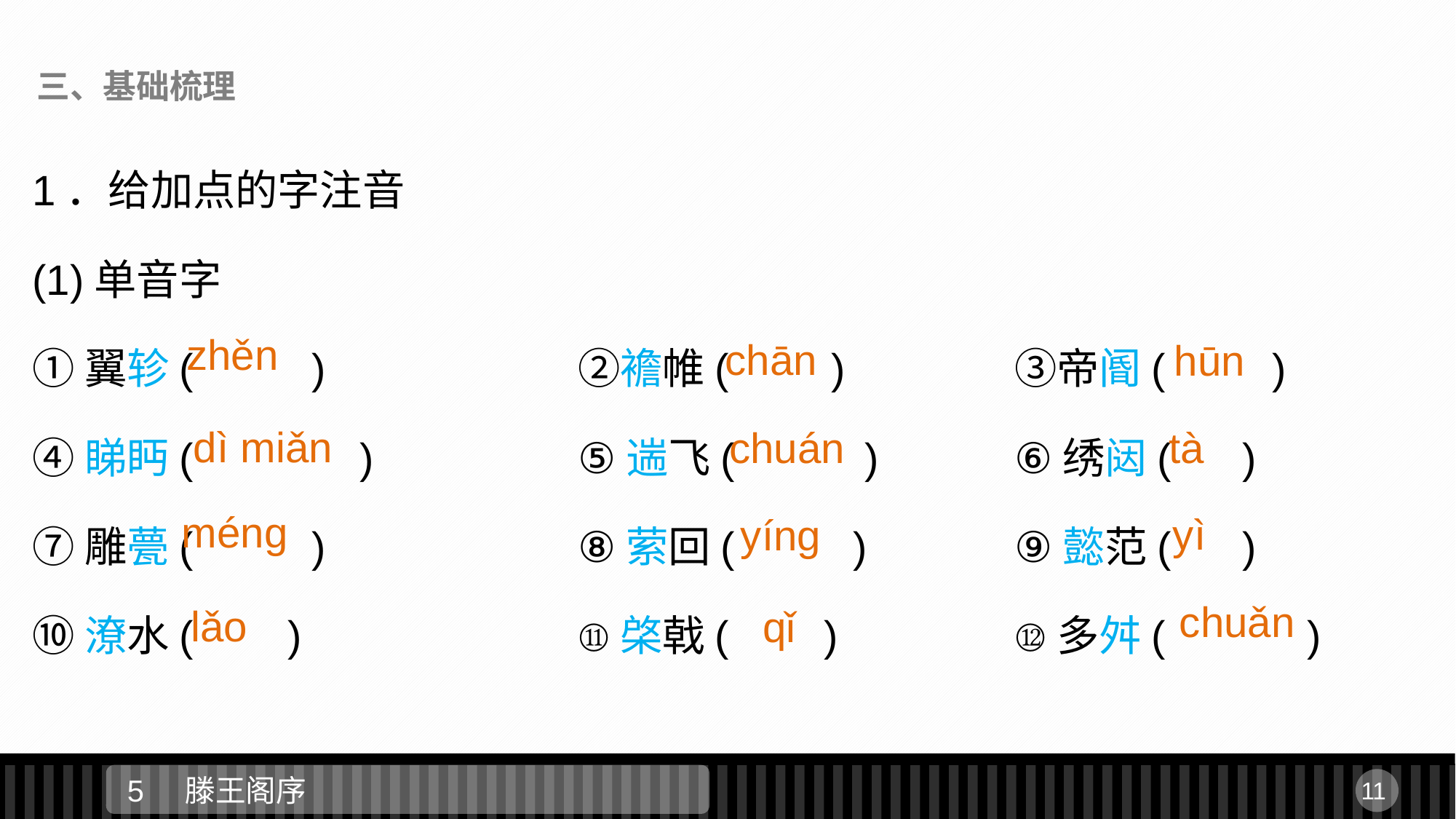

三、基础梳理
1．给加点的字注音
(1)单音字
①翼轸(          )　　　		②襜帷(	   )　　	③帝阍(         )
④睇眄(		)  		⑤遄飞(           )  		⑥绣闼(      )
⑦雕甍(          )  			⑧萦回(          )  		⑨懿范(      )
⑩潦水(        )  			⑪棨戟(        )  		⑫多舛(            )
zhěn
chān
hūn
dì miǎn
chuán
tà
ménɡ
yì
yínɡ
chuǎn
lǎo
qǐ